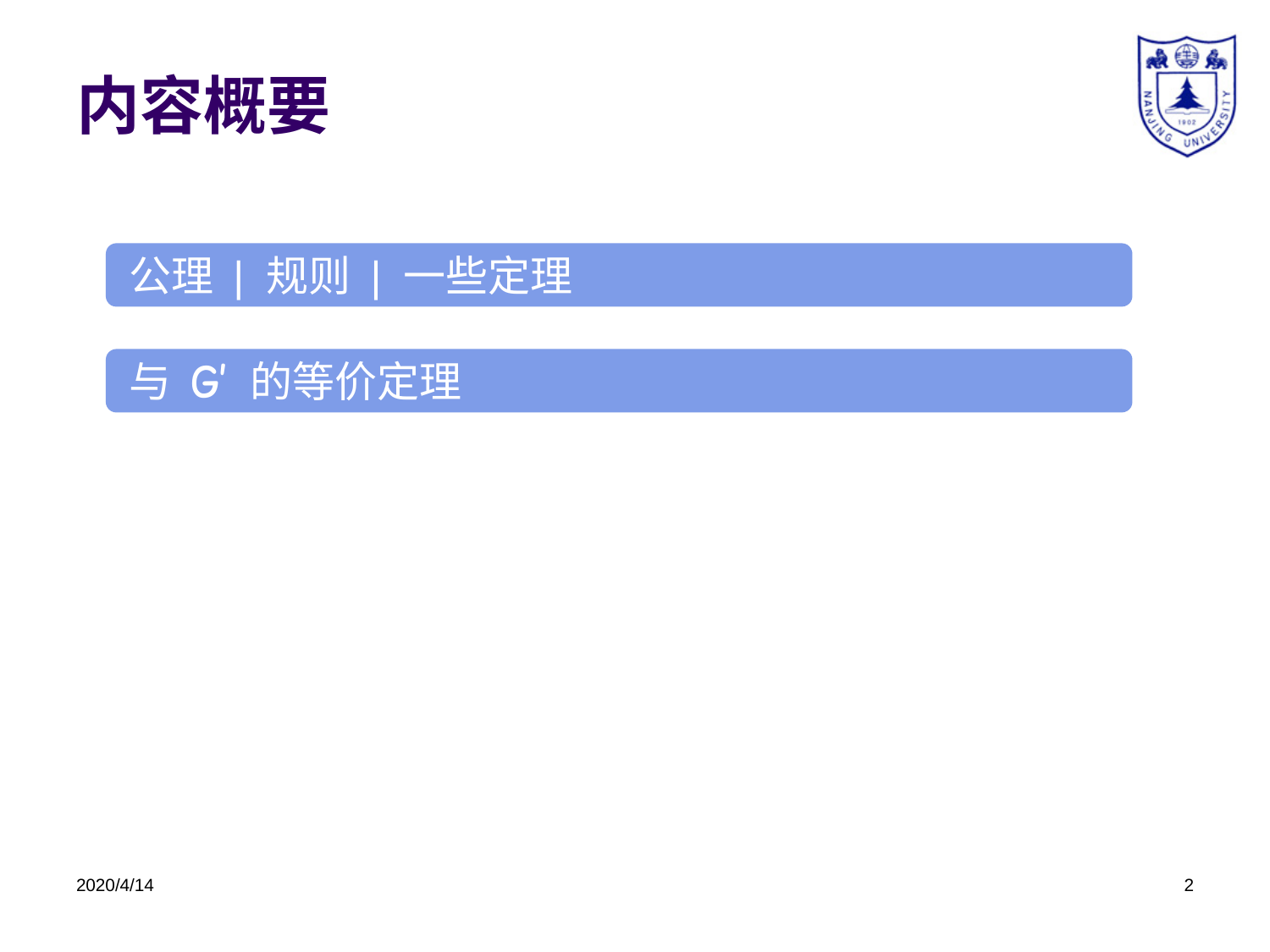

# 内容概要

公理 | 规则 | 一些定理

与 G’ 的等价定理
2020/4/14
2